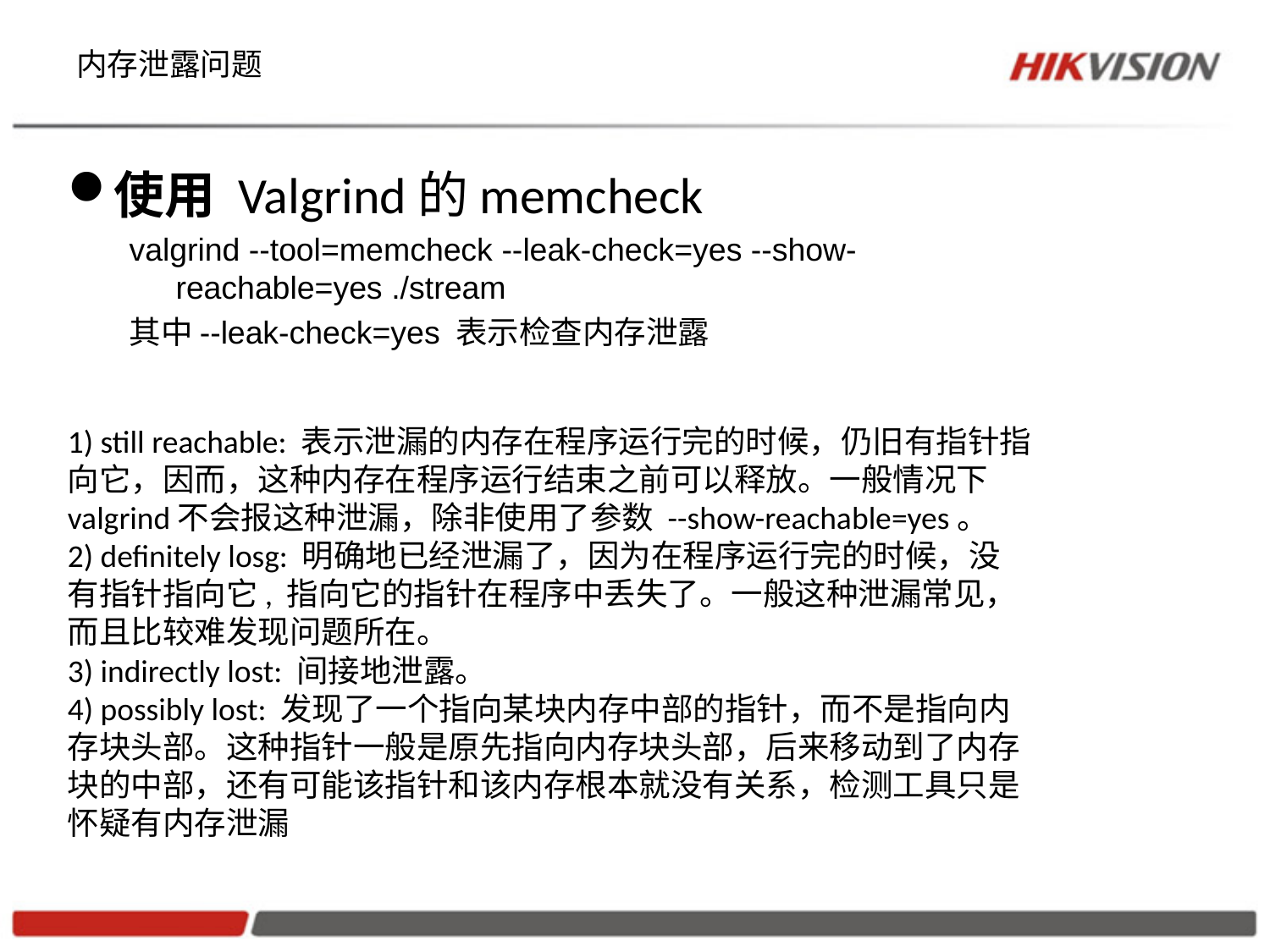

# 内存泄露问题
使用 Valgrind的memcheck
valgrind --tool=memcheck --leak-check=yes --show-reachable=yes ./stream
其中--leak-check=yes 表示检查内存泄露

1) still reachable: 表示泄漏的内存在程序运行完的时候，仍旧有指针指向它，因而，这种内存在程序运行结束之前可以释放。一般情况下valgrind不会报这种泄漏，除非使用了参数 --show-reachable=yes。
2) definitely losg: 明确地已经泄漏了，因为在程序运行完的时候，没有指针指向它, 指向它的指针在程序中丢失了。一般这种泄漏常见，而且比较难发现问题所在。
3) indirectly lost: 间接地泄露。
4) possibly lost: 发现了一个指向某块内存中部的指针，而不是指向内存块头部。这种指针一般是原先指向内存块头部，后来移动到了内存块的中部，还有可能该指针和该内存根本就没有关系，检测工具只是怀疑有内存泄漏